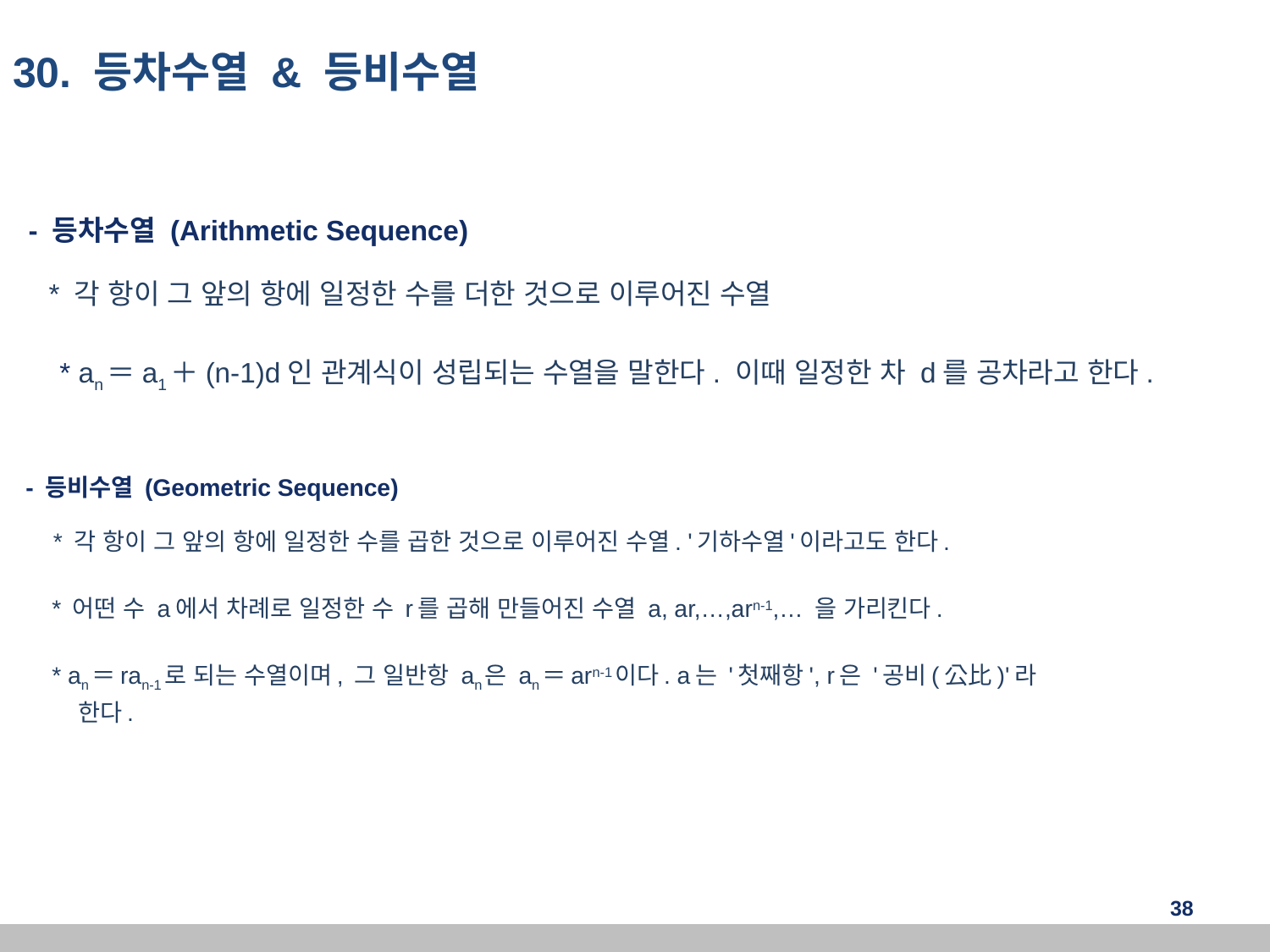

30. 등차수열 & 등비수열
  - 등차수열 (Arithmetic Sequence)

         * 각 항이 그 앞의 항에 일정한 수를 더한 것으로 이루어진 수열

      * an＝a1＋(n-1)d인 관계식이 성립되는 수열을 말한다. 이때 일정한 차 d를 공차라고 한다.

  - 등비수열 (Geometric Sequence)

            * 각 항이 그 앞의 항에 일정한 수를 곱한 것으로 이루어진 수열. '기하수열'이라고도 한다.

      * 어떤 수 a에서 차례로 일정한 수 r를 곱해 만들어진 수열 a, ar,…,arn-1,… 을 가리킨다.

      * an＝ran-1로 되는 수열이며, 그 일반항 an은 an＝arn-1이다. a는 '첫째항', r은 '공비(公比)'라
         한다.

38